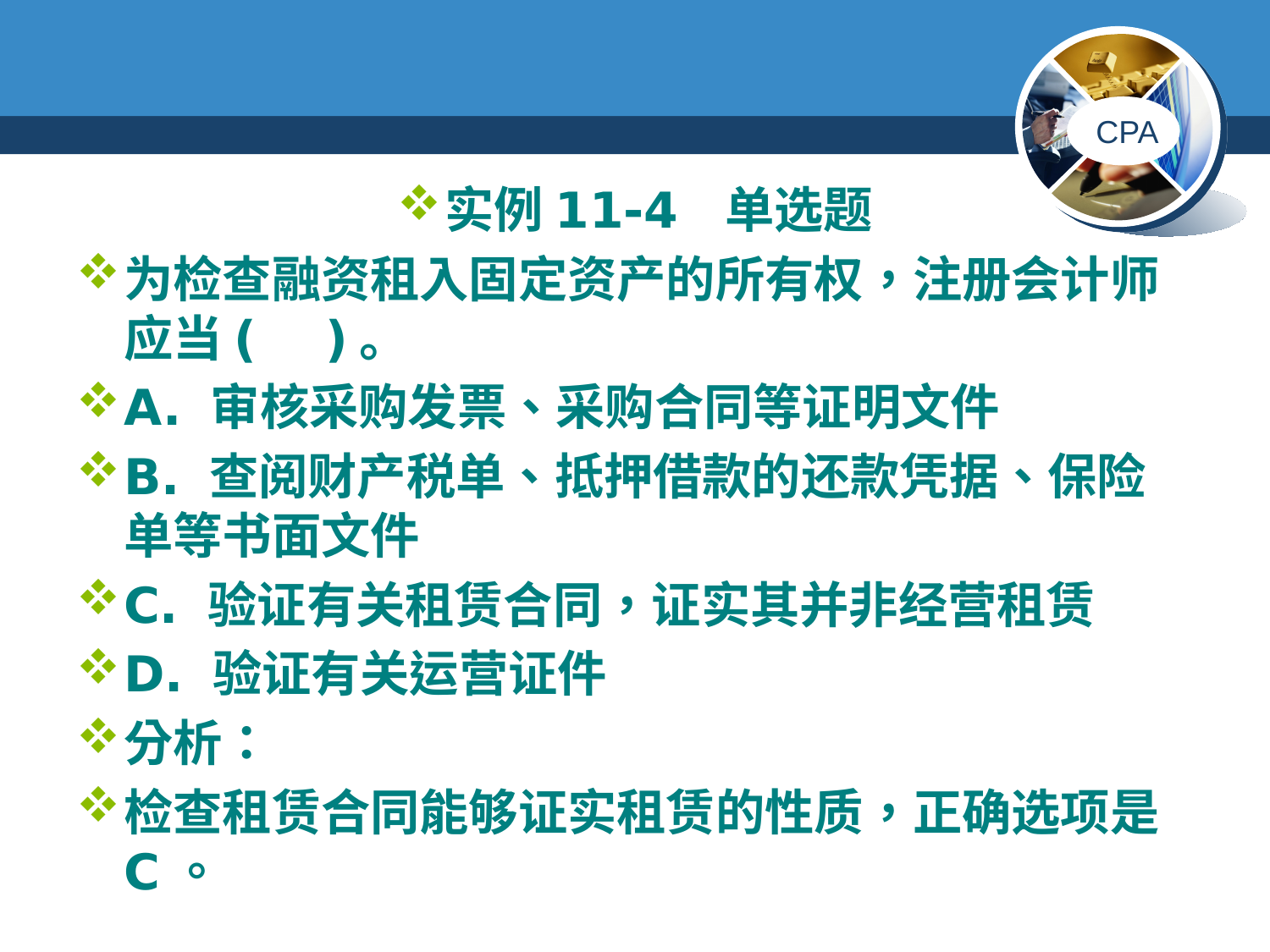

#
实例11-4  单选题
为检查融资租入固定资产的所有权，注册会计师应当(    )。
A. 审核采购发票、采购合同等证明文件
B. 查阅财产税单、抵押借款的还款凭据、保险单等书面文件
C. 验证有关租赁合同，证实其并非经营租赁
D. 验证有关运营证件
分析：
检查租赁合同能够证实租赁的性质，正确选项是C。